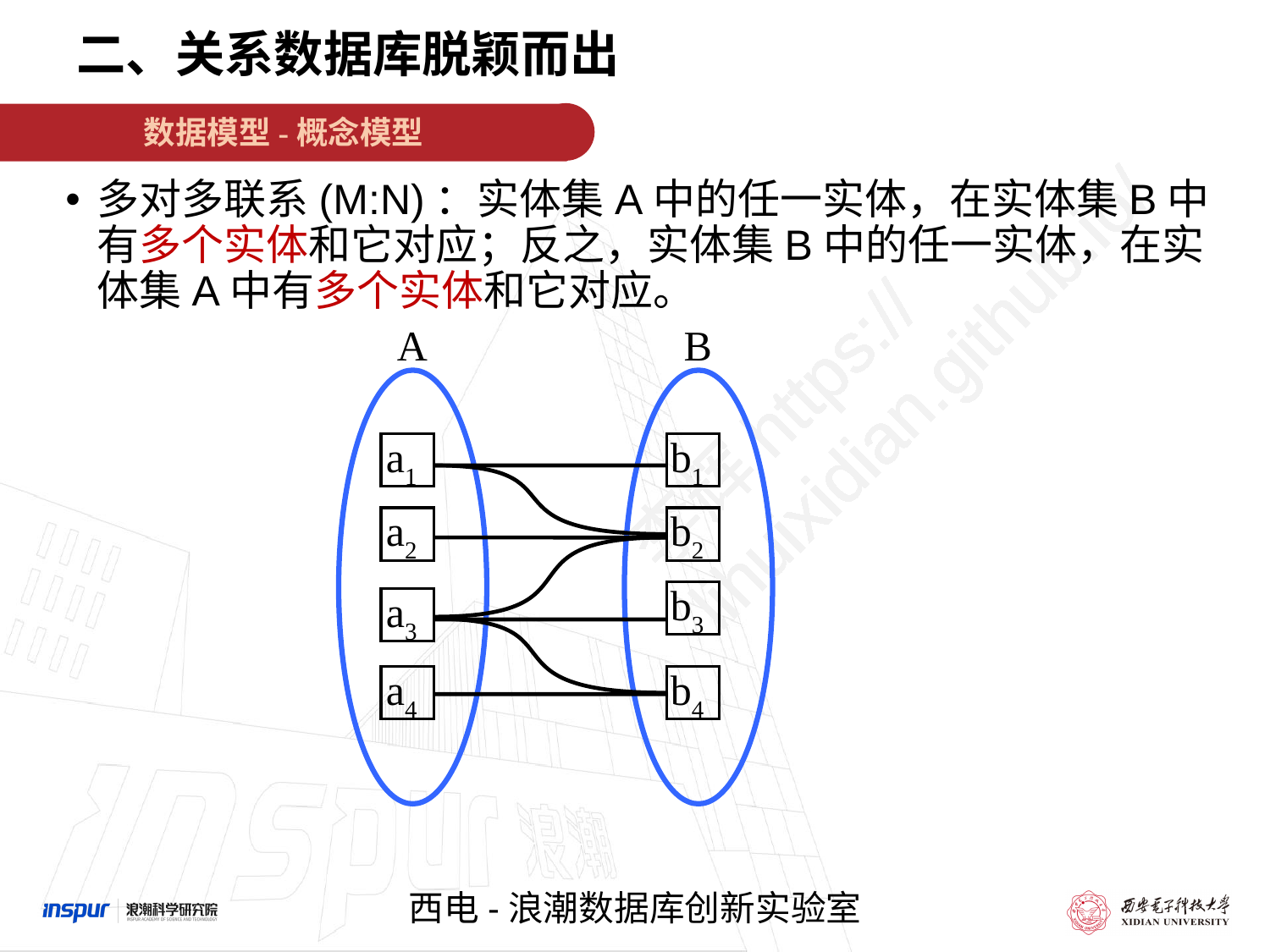

二、关系数据库脱颖而出

数据模型-概念模型
多对多联系(M:N)：实体集A中的任一实体，在实体集B中有多个实体和它对应；反之，实体集B中的任一实体，在实体集A中有多个实体和它对应。
A
B

a1
b1

a2
b2

b3
a3

a4
b4